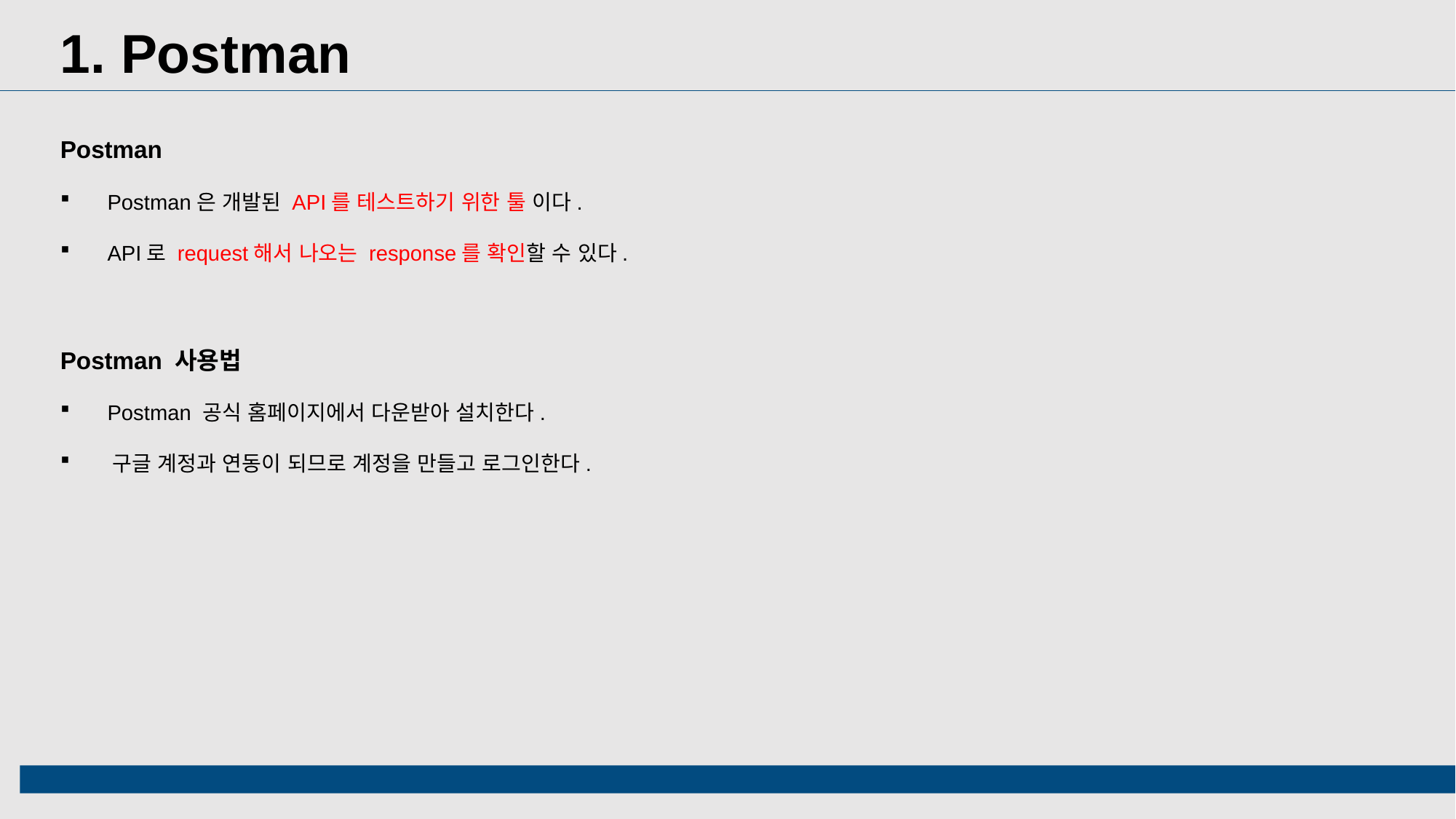

1. Postman
Postman
 Postman은 개발된 API를 테스트하기 위한 툴 이다.
 API로 request해서 나오는 response를 확인할 수 있다.

Postman 사용법
 Postman 공식 홈페이지에서 다운받아 설치한다.
 구글 계정과 연동이 되므로 계정을 만들고 로그인한다.